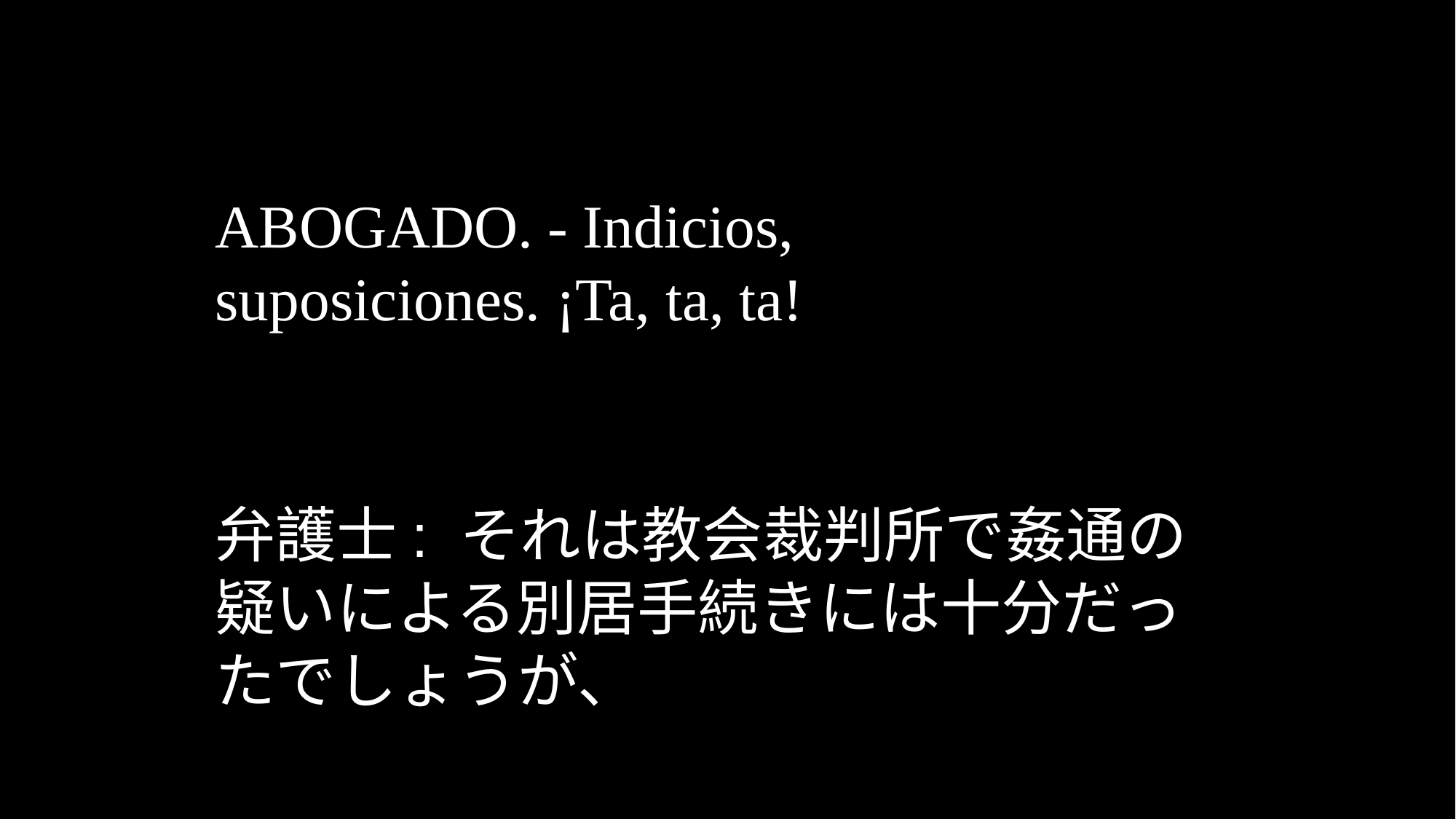

ABOGADO. - Indicios, suposiciones. ¡Ta, ta, ta!

弁護士: それは教会裁判所で姦通の疑いによる別居手続きには十分だったでしょうが、